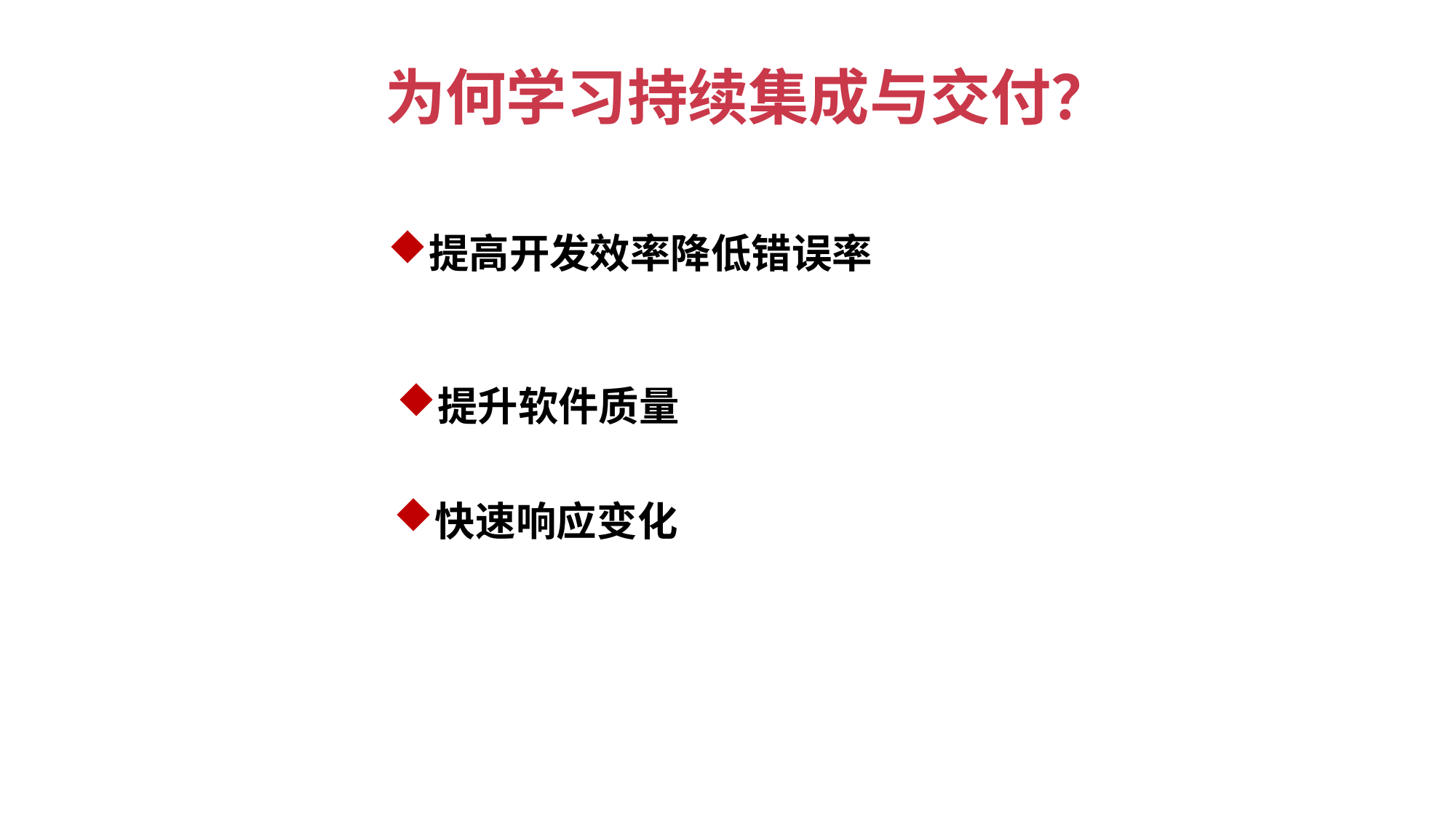

为何学习持续集成与交付？
提高开发效率降低错误率
提升软件质量
快速响应变化